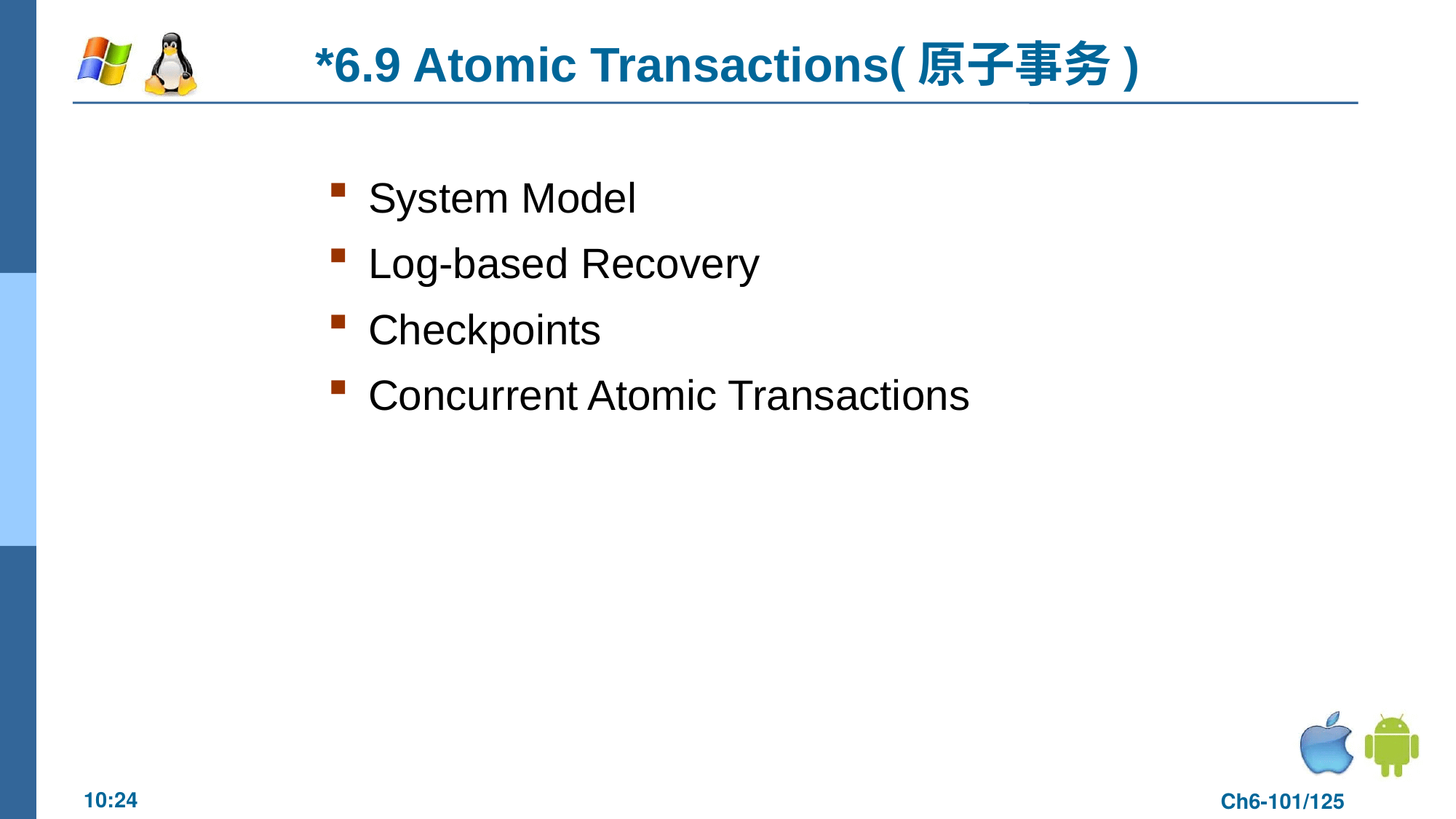

# *6.9 Atomic Transactions(原子事务)
System Model
Log-based Recovery
Checkpoints
Concurrent Atomic Transactions